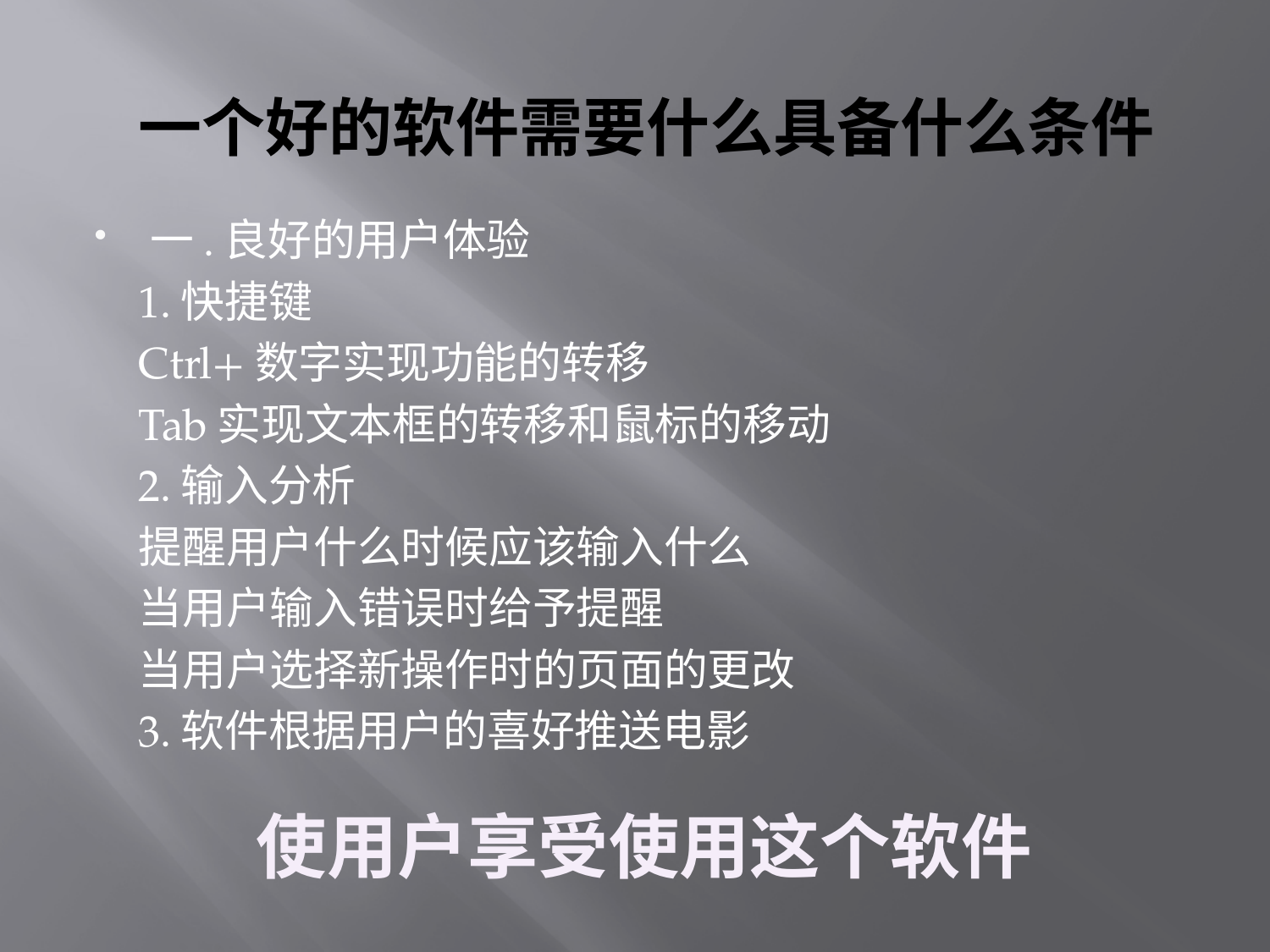

# 一个好的软件需要什么具备什么条件
一.良好的用户体验
1.快捷键
	Ctrl+数字实现功能的转移
	Tab实现文本框的转移和鼠标的移动
2.输入分析
	提醒用户什么时候应该输入什么
	当用户输入错误时给予提醒
	当用户选择新操作时的页面的更改
3.软件根据用户的喜好推送电影

使用户享受使用这个软件